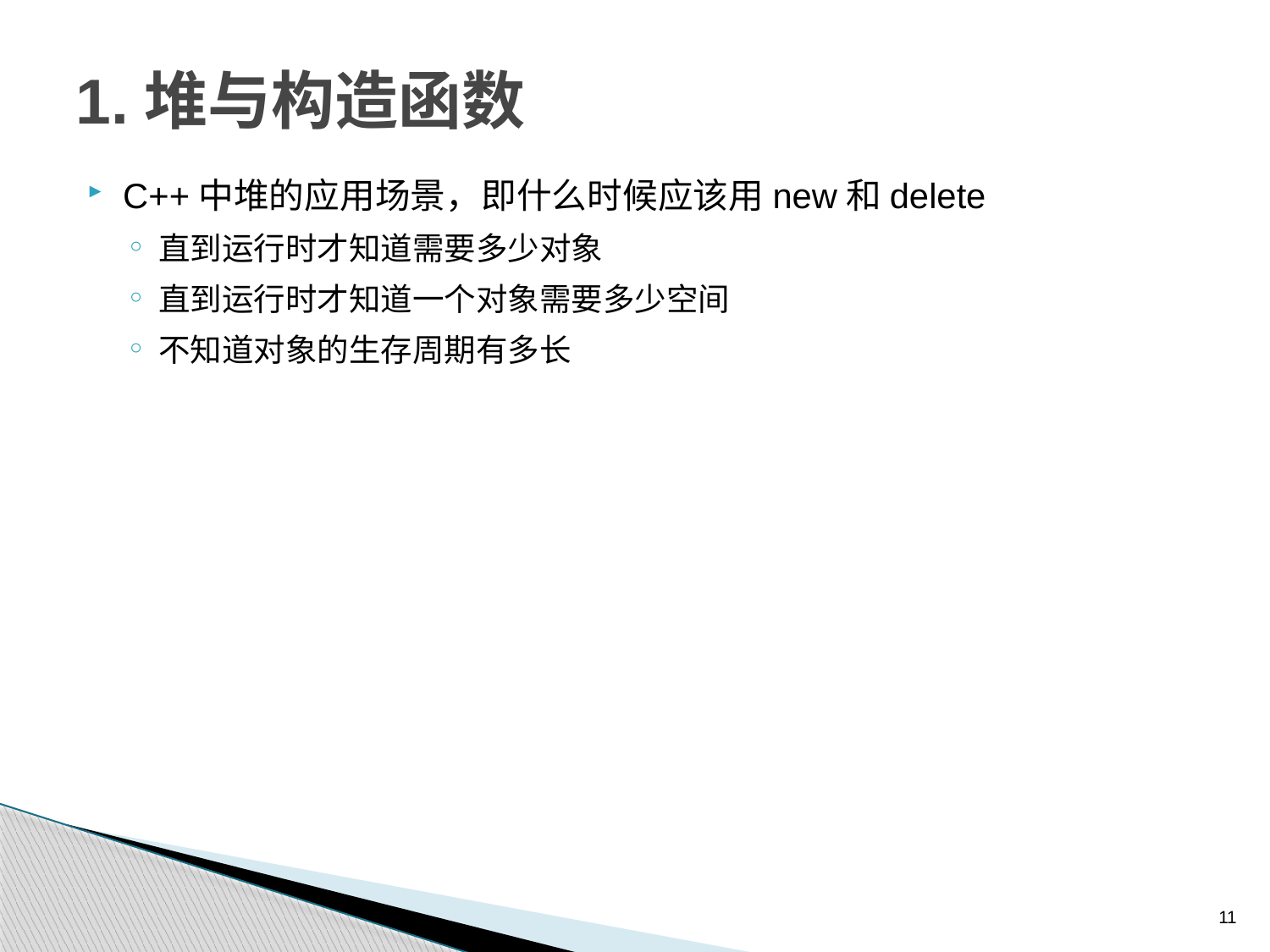

# 1.堆与构造函数
C++中堆的应用场景，即什么时候应该用new和delete
直到运行时才知道需要多少对象
直到运行时才知道一个对象需要多少空间
不知道对象的生存周期有多长
11